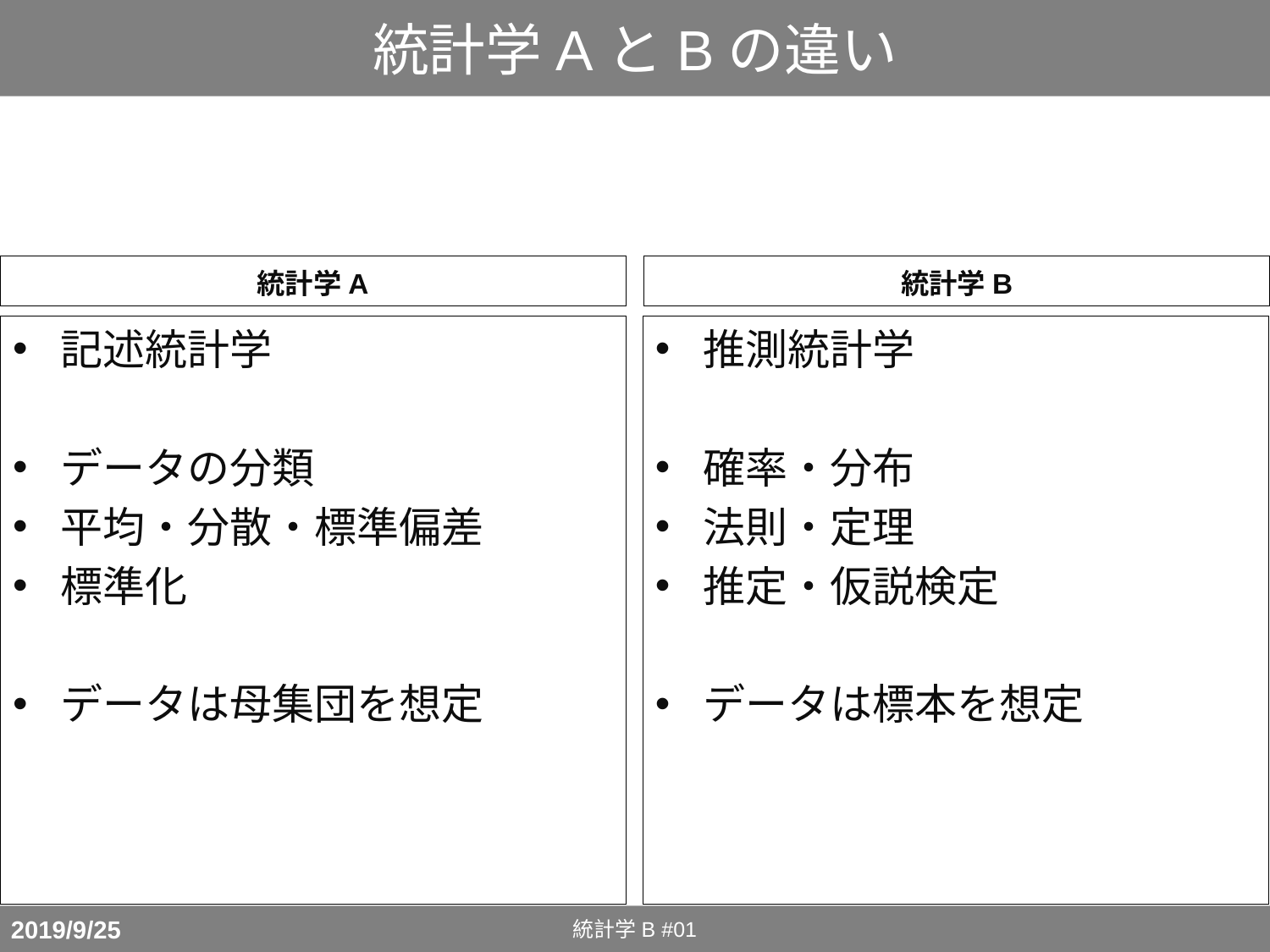

# 統計学AとBの違い
統計学A
統計学B
記述統計学

データの分類
平均・分散・標準偏差
標準化

データは母集団を想定
推測統計学

確率・分布
法則・定理
推定・仮説検定

データは標本を想定
統計学B #01
2019/9/25